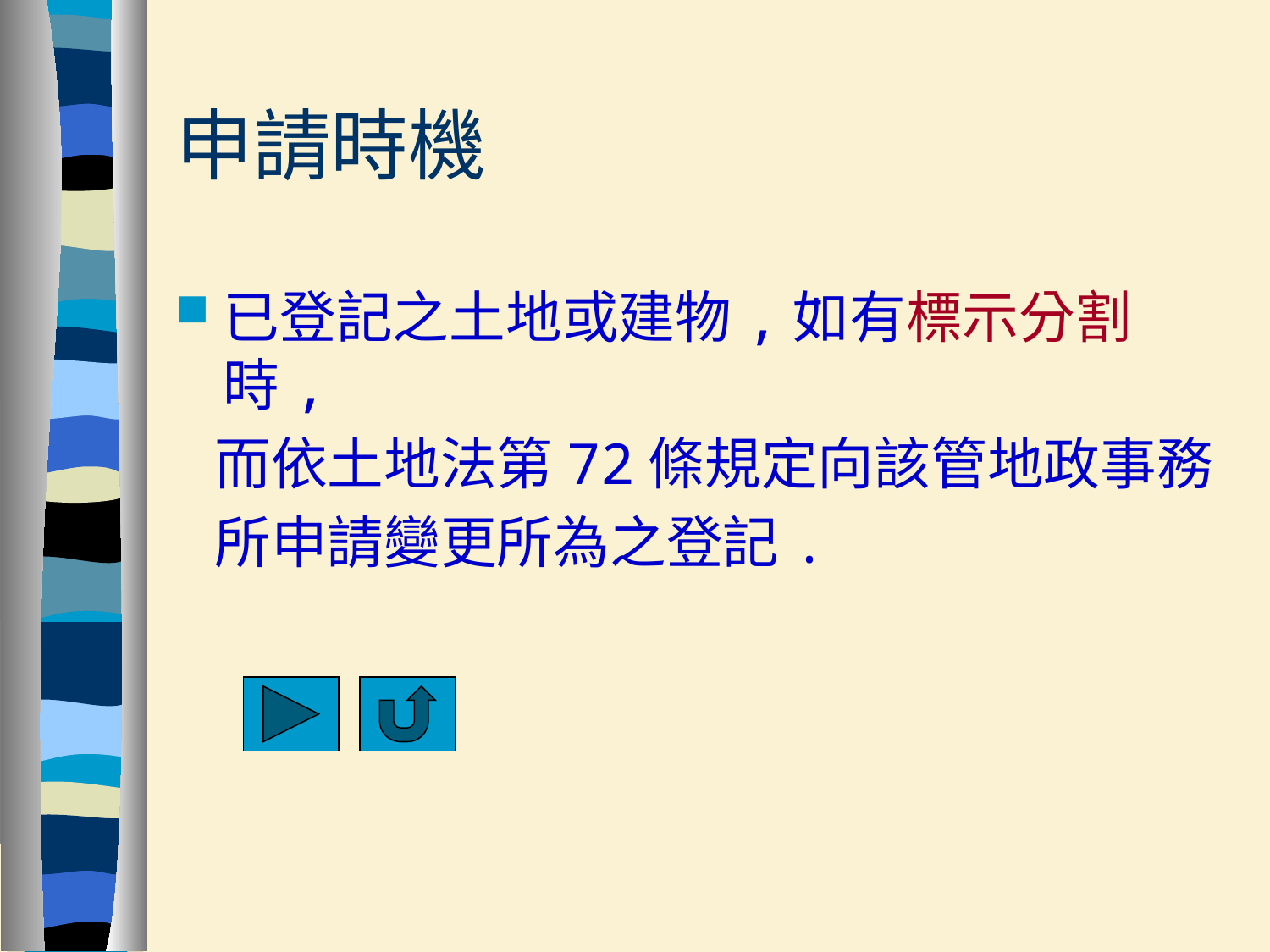

# 申請時機
已登記之土地或建物,如有標示分割時,
  而依土地法第72條規定向該管地政事務
  所申請變更所為之登記.